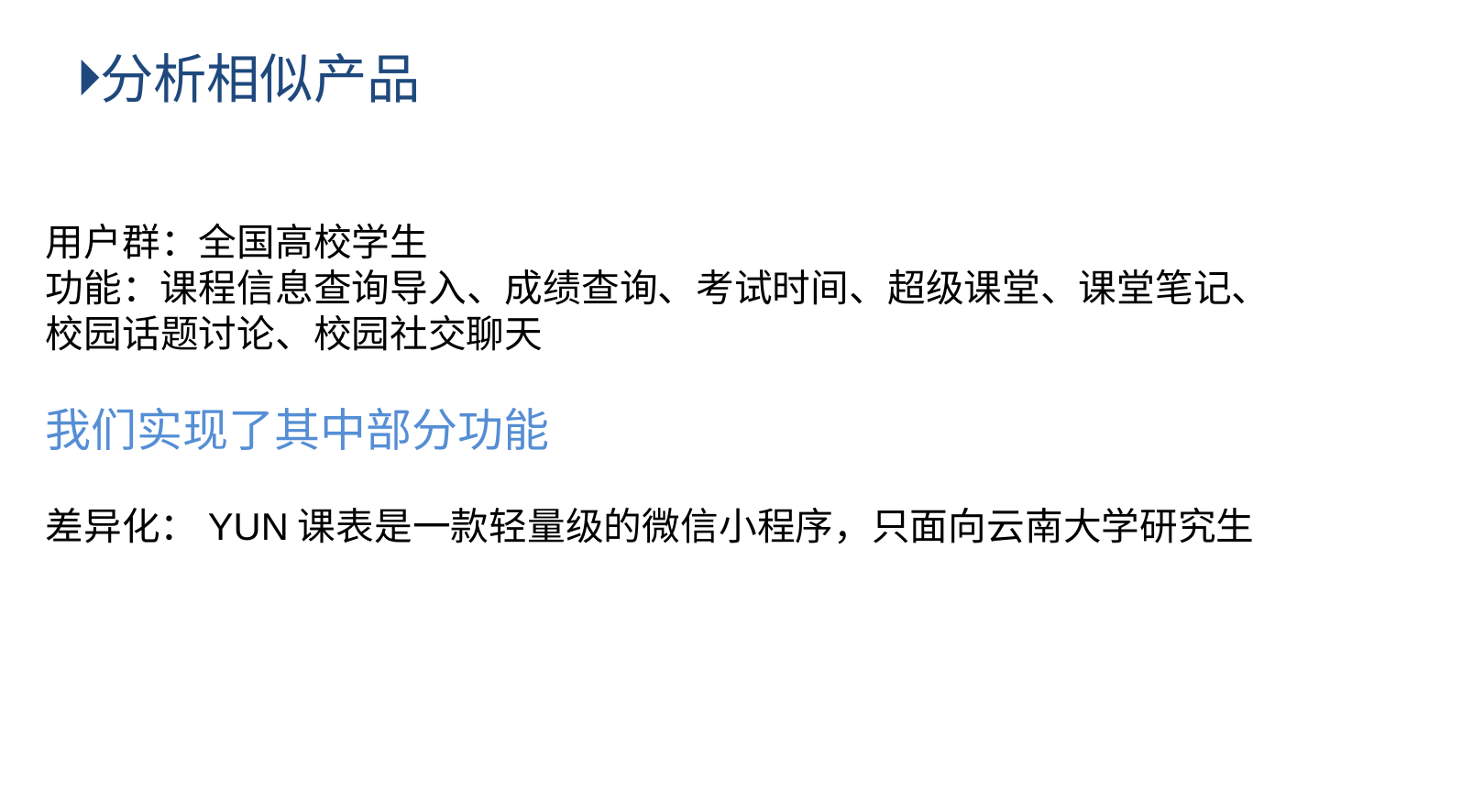

分析相似产品

用户群：全国高校学生
功能：课程信息查询导入、成绩查询、考试时间、超级课堂、课堂笔记、
校园话题讨论、校园社交聊天

我们实现了其中部分功能

差异化：YUN课表是一款轻量级的微信小程序，只面向云南大学研究生